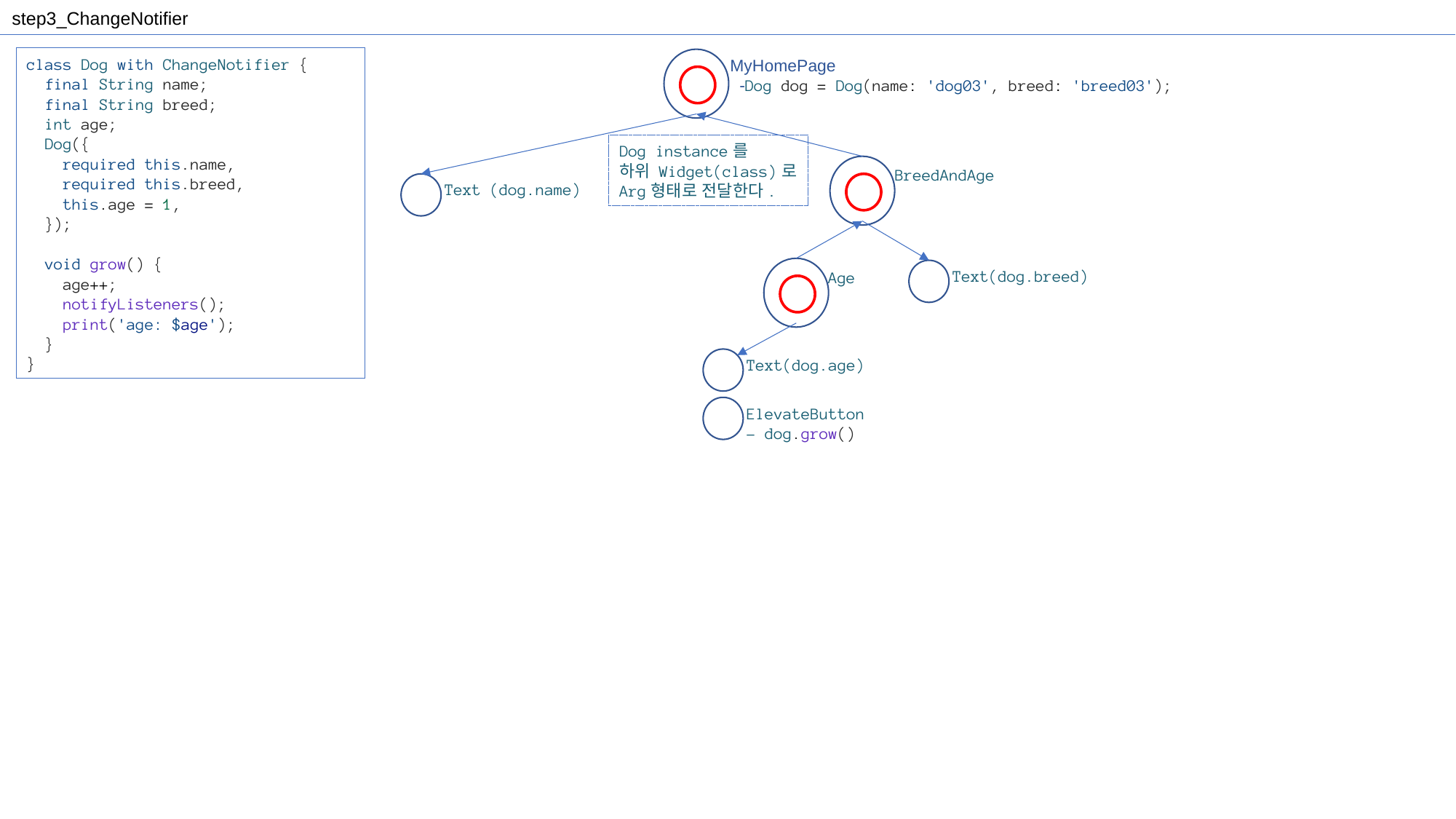

step3_ChangeNotifier
class Dog with ChangeNotifier {
  final String name;
  final String breed;
  int age;
  Dog({
    required this.name,
    required this.breed,
    this.age = 1,
  });
  void grow() {
    age++;
    notifyListeners();
    print('age: $age');
  }
}

MyHomePage
  -Dog dog = Dog(name: 'dog03', breed: 'breed03');

Dog instance를
하위 Widget(class)로
Arg형태로 전달한다.

BreedAndAge

Text (dog.name)

Age

Text(dog.breed)

Text(dog.age)

ElevateButton
- dog.grow()